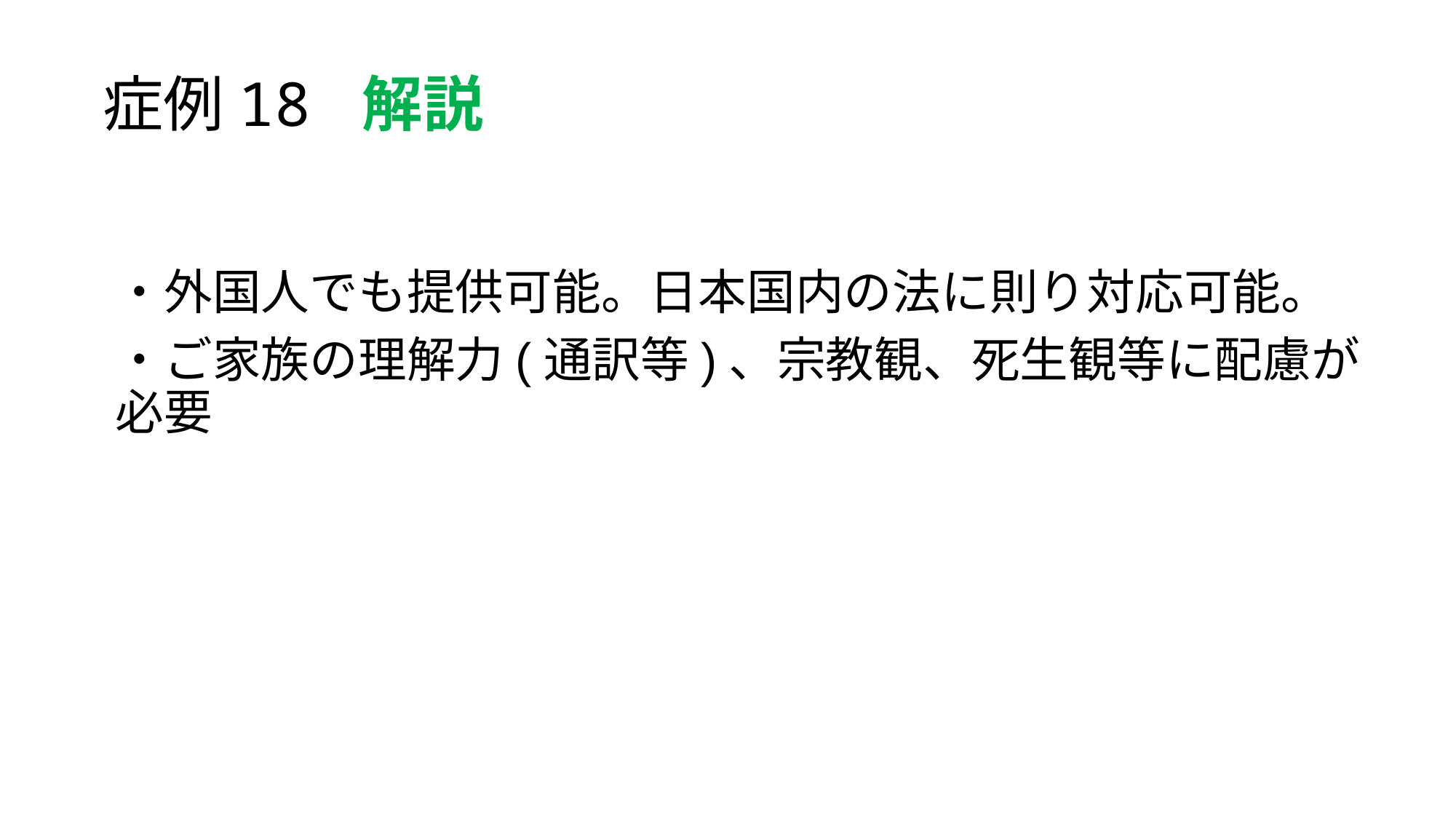

# 症例18 解説
・外国人でも提供可能。日本国内の法に則り対応可能。
・ご家族の理解力(通訳等)、宗教観、死生観等に配慮が必要